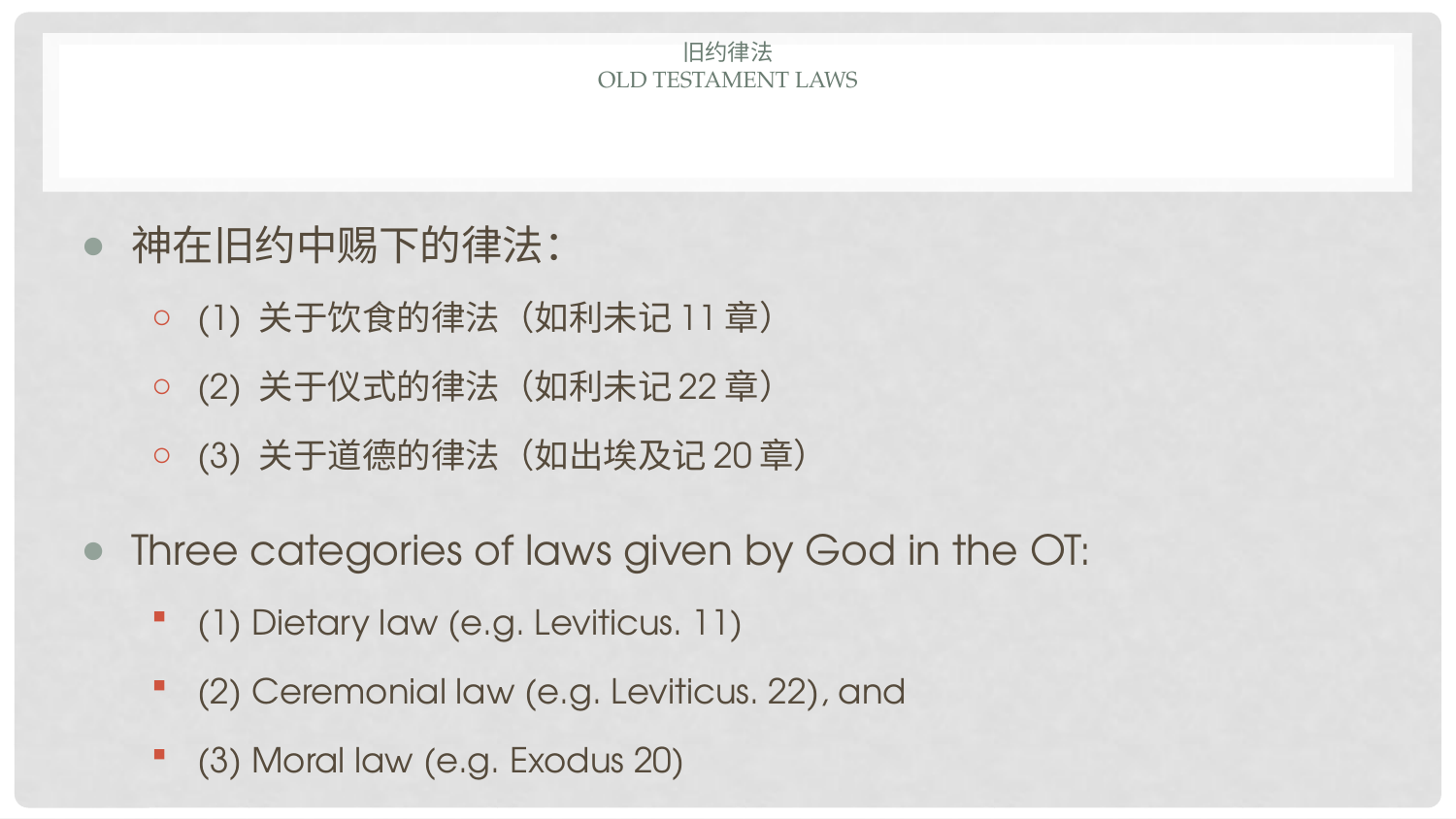

# 旧约律法 Old testament laws
神在旧约中赐下的律法：
(1) 关于饮食的律法（如利未记11章）
(2) 关于仪式的律法（如利未记22章）
(3) 关于道德的律法（如出埃及记20章）

Three categories of laws given by God in the OT:
(1) Dietary law (e.g. Leviticus. 11)
(2) Ceremonial law (e.g. Leviticus. 22), and
(3) Moral law (e.g. Exodus 20)